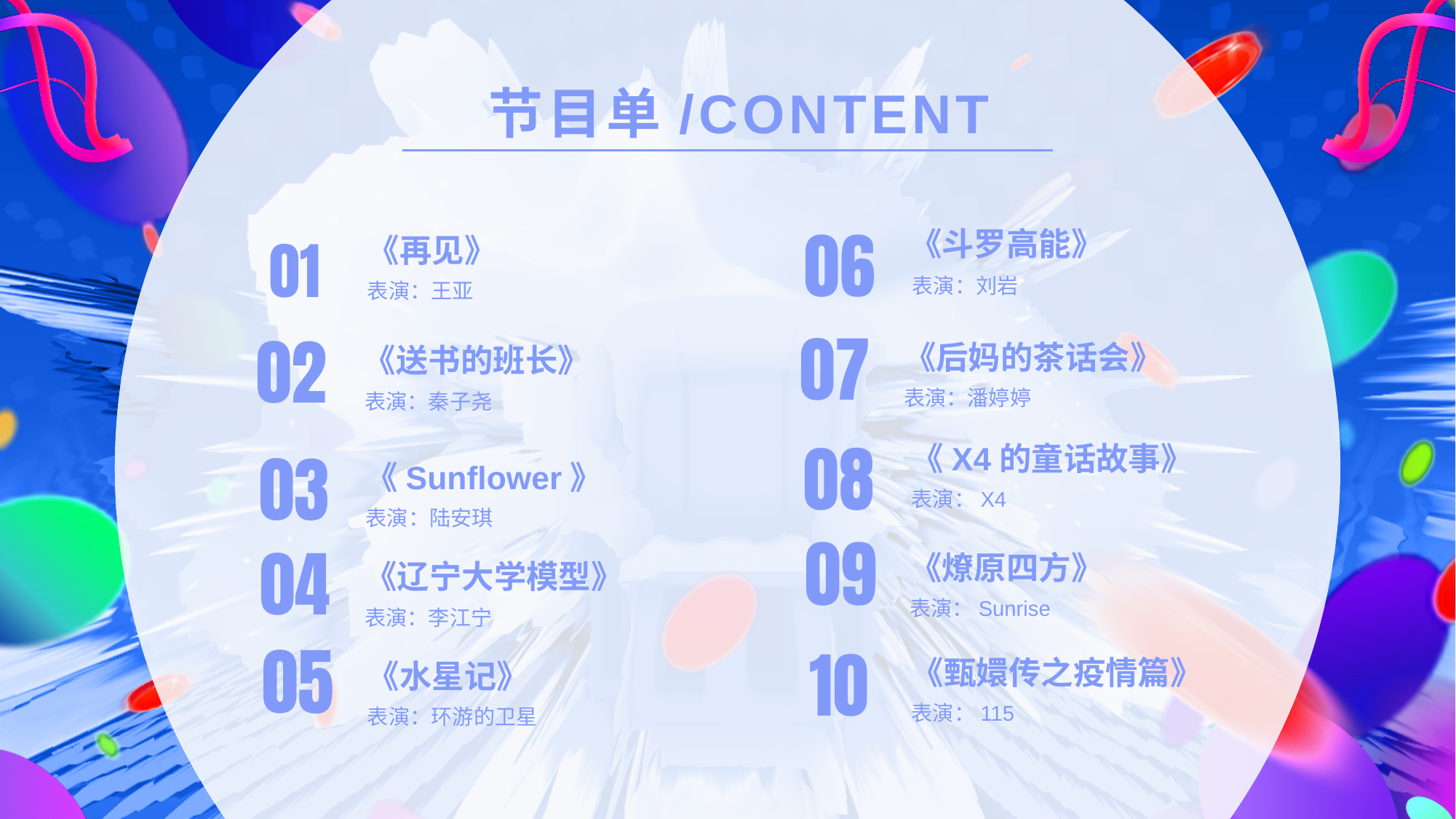

节目单/CONTENT
《斗罗高能》
表演：刘岩
06
《再见》
表演：王亚
01
《送书的班长》
表演：秦子尧
02
《后妈的茶话会》
表演：潘婷婷
07
《X4的童话故事》
表演：X4
08
《Sunflower》
表演：陆安琪
03
09
《燎原四方》
表演：Sunrise
《辽宁大学模型》
表演：李江宁
04
05
《水星记》
表演：环游的卫星
《甄嬛传之疫情篇》
表演：115
10